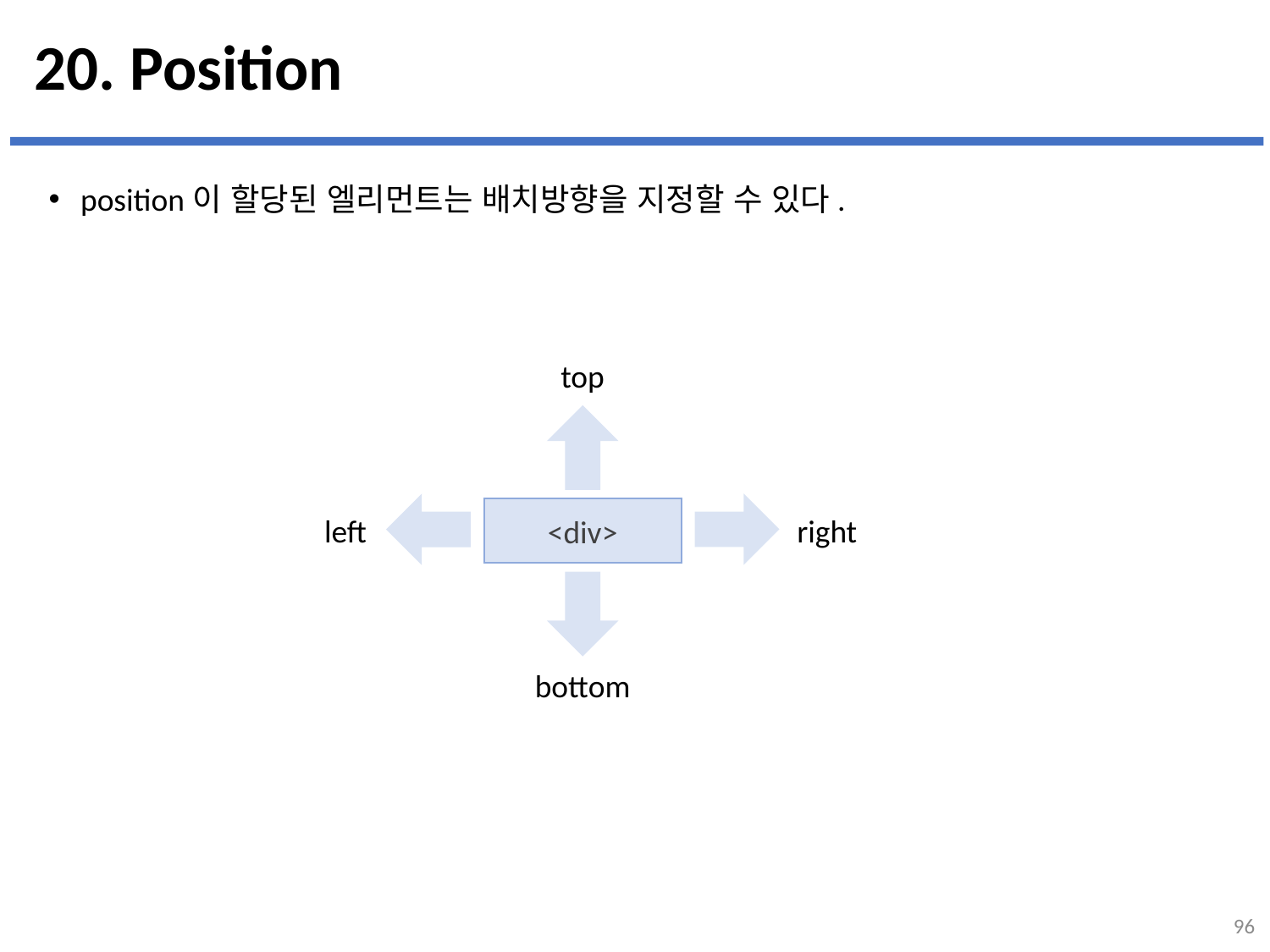

# 20. Position
position이 할당된 엘리먼트는 배치방향을 지정할 수 있다.
top

<div>
left
right

bottom
96